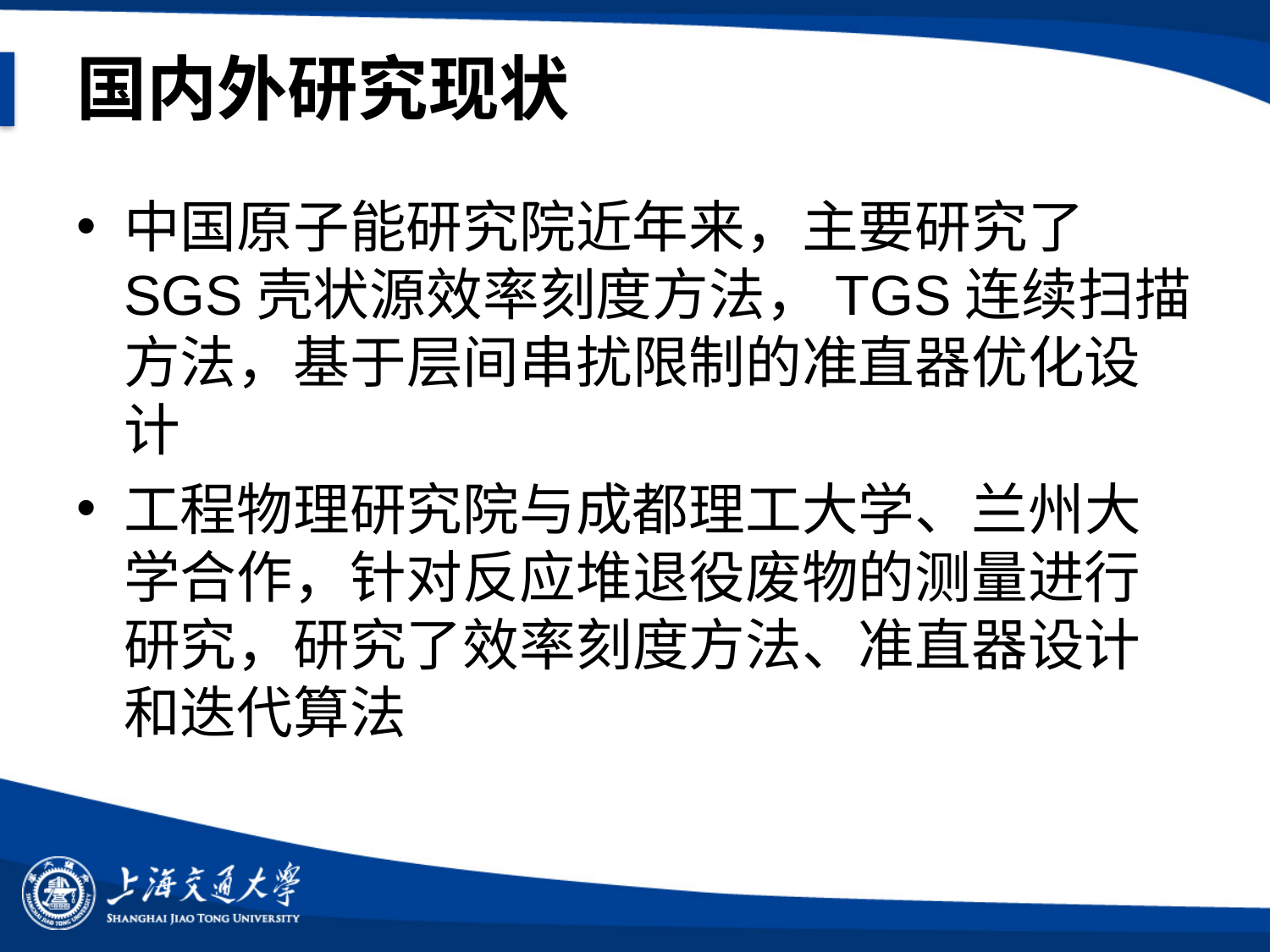

# 国内外研究现状
中国原子能研究院近年来，主要研究了SGS壳状源效率刻度方法，TGS连续扫描方法，基于层间串扰限制的准直器优化设计
工程物理研究院与成都理工大学、兰州大学合作，针对反应堆退役废物的测量进行研究，研究了效率刻度方法、准直器设计和迭代算法